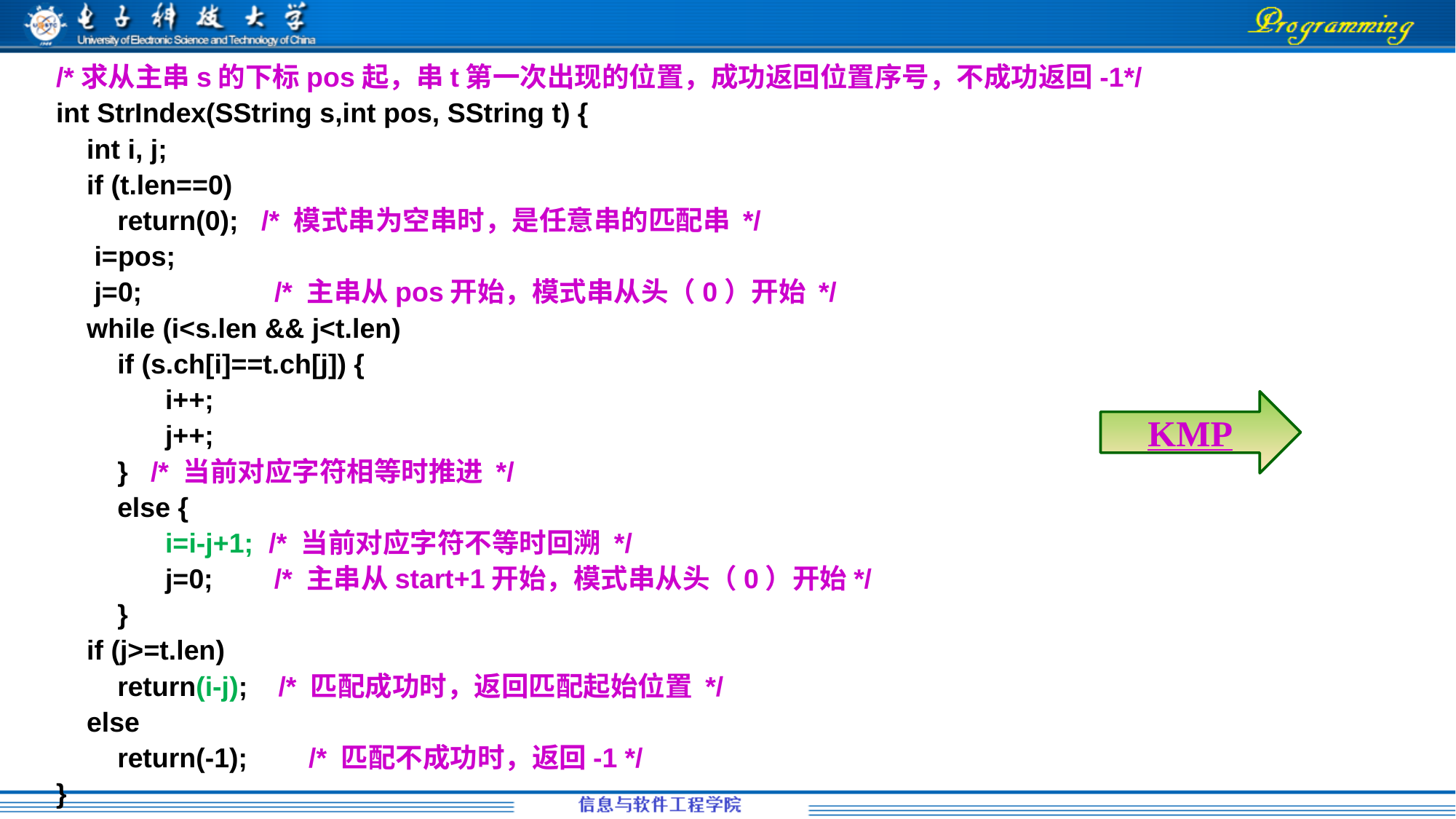

/*求从主串s的下标pos起，串t第一次出现的位置，成功返回位置序号，不成功返回-1*/
int StrIndex(SString s,int pos, SString t) {
    int i, j;
    if (t.len==0)
        return(0);   /* 模式串为空串时，是任意串的匹配串 */
     i=pos;
     j=0;  		/* 主串从pos开始，模式串从头（0）开始 */
    while (i<s.len && j<t.len)
        if (s.ch[i]==t.ch[j]) {
	i++;
	j++;
        }   /* 当前对应字符相等时推进 */
        else {
	i=i-j+1;  /* 当前对应字符不等时回溯 */
	j=0;        /* 主串从start+1开始，模式串从头（0）开始*/
        }
    if (j>=t.len)
        return(i-j);    /* 匹配成功时，返回匹配起始位置 */
    else
        return(-1);        /* 匹配不成功时，返回-1 */
}
KMP